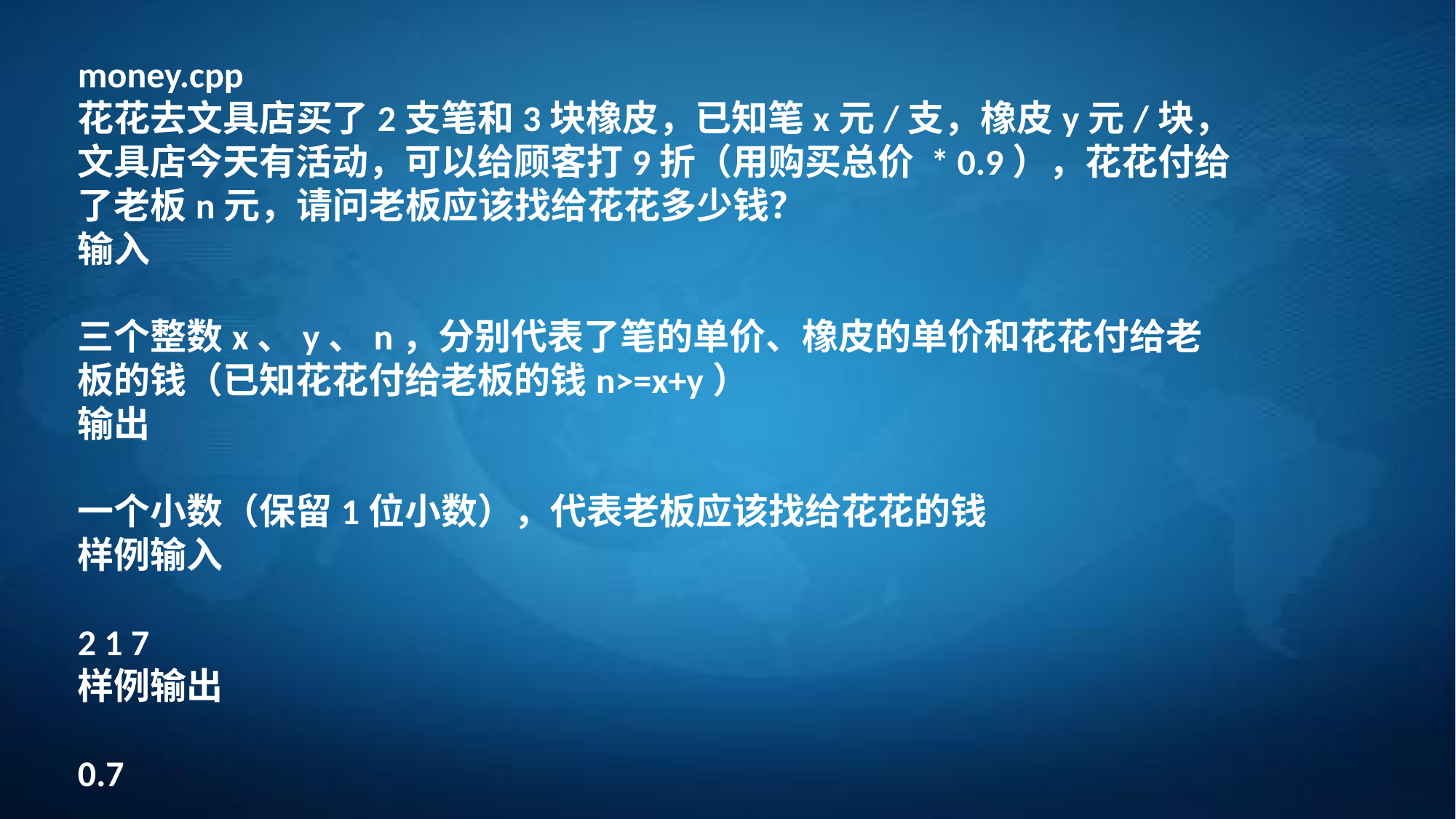

money.cpp
花花去文具店买了2支笔和3块橡皮，已知笔x元/支，橡皮y元/块，文具店今天有活动，可以给顾客打9折（用购买总价 * 0.9），花花付给了老板n元，请问老板应该找给花花多少钱？
输入

三个整数x、y、n，分别代表了笔的单价、橡皮的单价和花花付给老板的钱（已知花花付给老板的钱n>=x+y）
输出

一个小数（保留1位小数），代表老板应该找给花花的钱
样例输入

2 1 7
样例输出

0.7